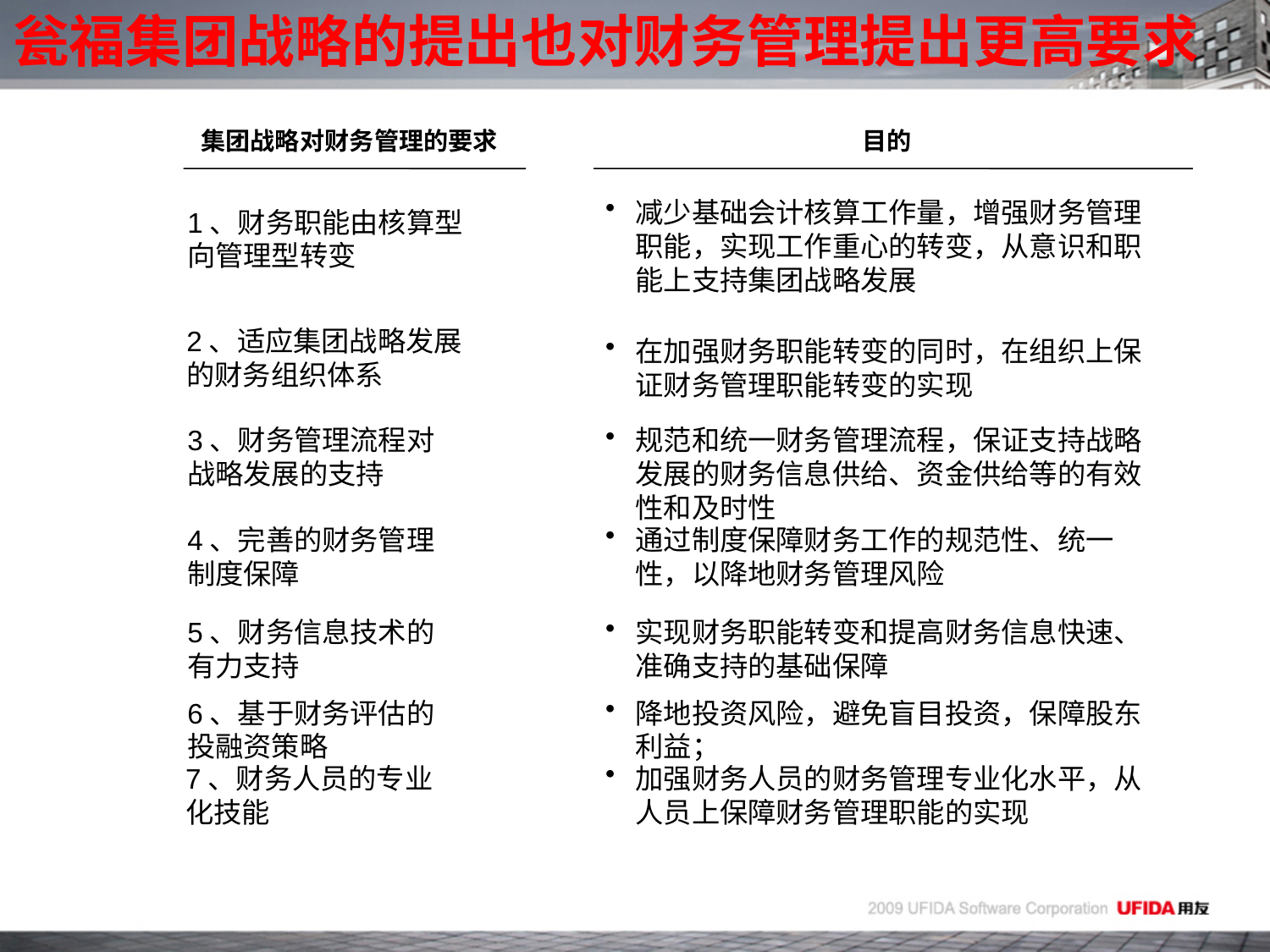

# 瓮福集团战略的提出也对财务管理提出更高要求
集团战略对财务管理的要求
目的

减少基础会计核算工作量，增强财务管理职能，实现工作重心的转变，从意识和职能上支持集团战略发展
1、财务职能由核算型向管理型转变
2、适应集团战略发展的财务组织体系
在加强财务职能转变的同时，在组织上保证财务管理职能转变的实现
3、财务管理流程对战略发展的支持
规范和统一财务管理流程，保证支持战略发展的财务信息供给、资金供给等的有效性和及时性
4、完善的财务管理制度保障
通过制度保障财务工作的规范性、统一性，以降地财务管理风险
5、财务信息技术的有力支持
实现财务职能转变和提高财务信息快速、准确支持的基础保障
6、基于财务评估的投融资策略
降地投资风险，避免盲目投资，保障股东利益；
7、财务人员的专业化技能
加强财务人员的财务管理专业化水平，从人员上保障财务管理职能的实现